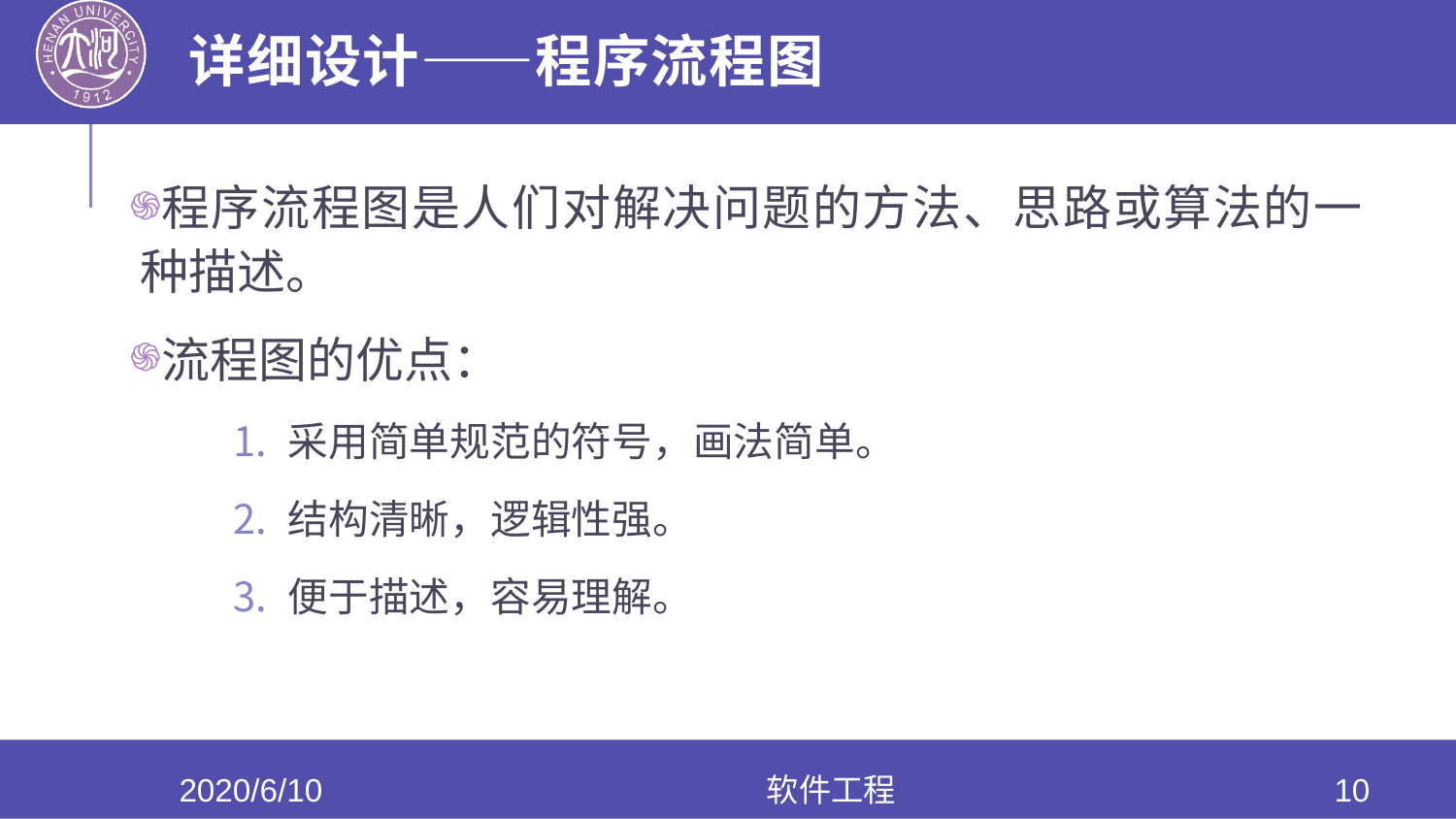

# 详细设计——程序流程图
程序流程图是人们对解决问题的方法、思路或算法的一种描述。
流程图的优点：
采用简单规范的符号，画法简单。
结构清晰，逻辑性强。
便于描述，容易理解。
2020/6/10
软件工程
10